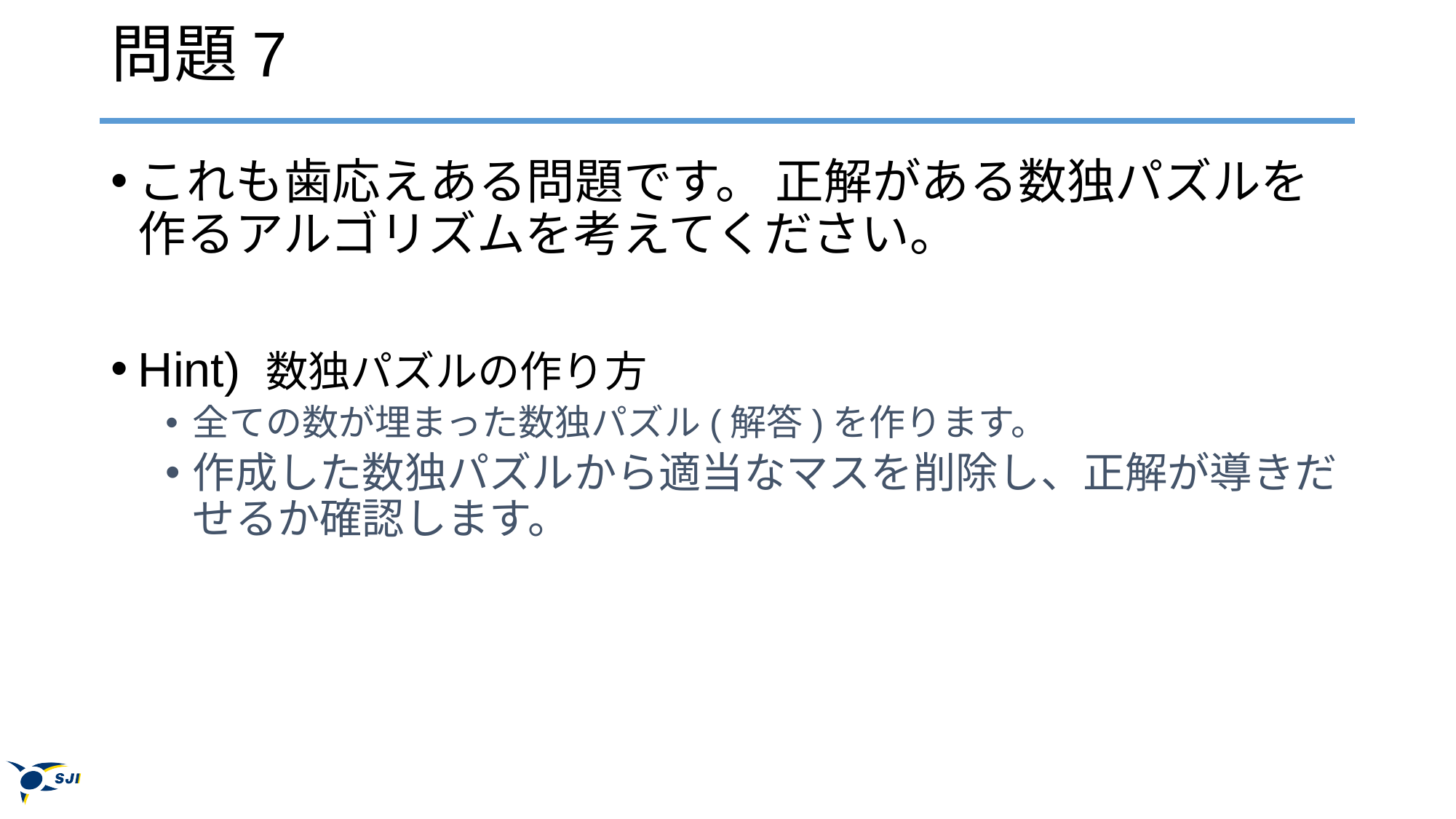

# 問題7
これも歯応えある問題です。 正解がある数独パズルを作るアルゴリズムを考えてください。

Hint) 数独パズルの作り方
全ての数が埋まった数独パズル(解答)を作ります。
作成した数独パズルから適当なマスを削除し、正解が導きだせるか確認します。